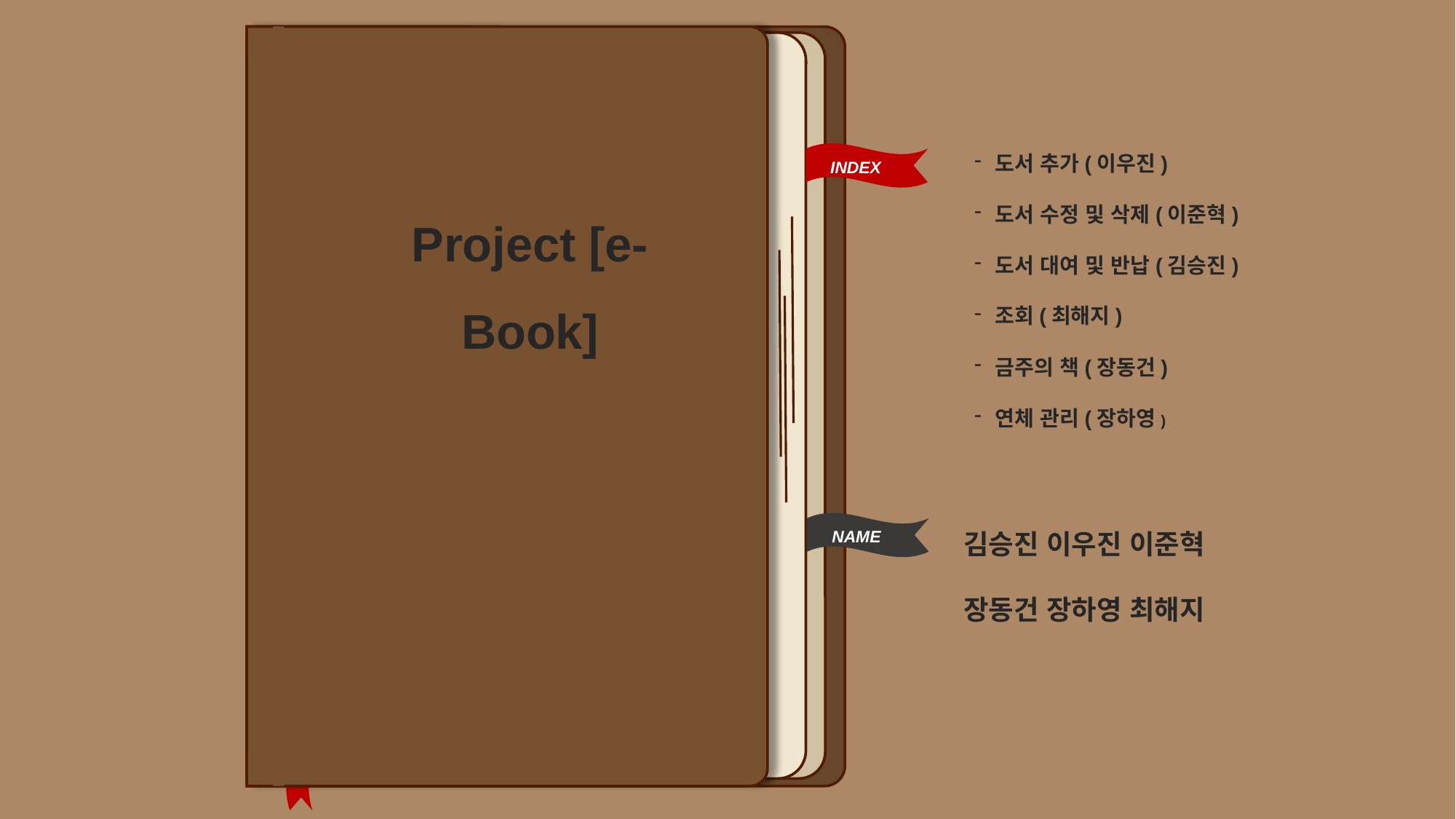

도서 추가(이우진)
도서 수정 및 삭제(이준혁)
도서 대여 및 반납(김승진)
조회(최해지)
금주의 책(장동건)
연체 관리(장하영)
INDEX

Project [e-Book]
NAME

김승진 이우진 이준혁
장동건 장하영 최해지